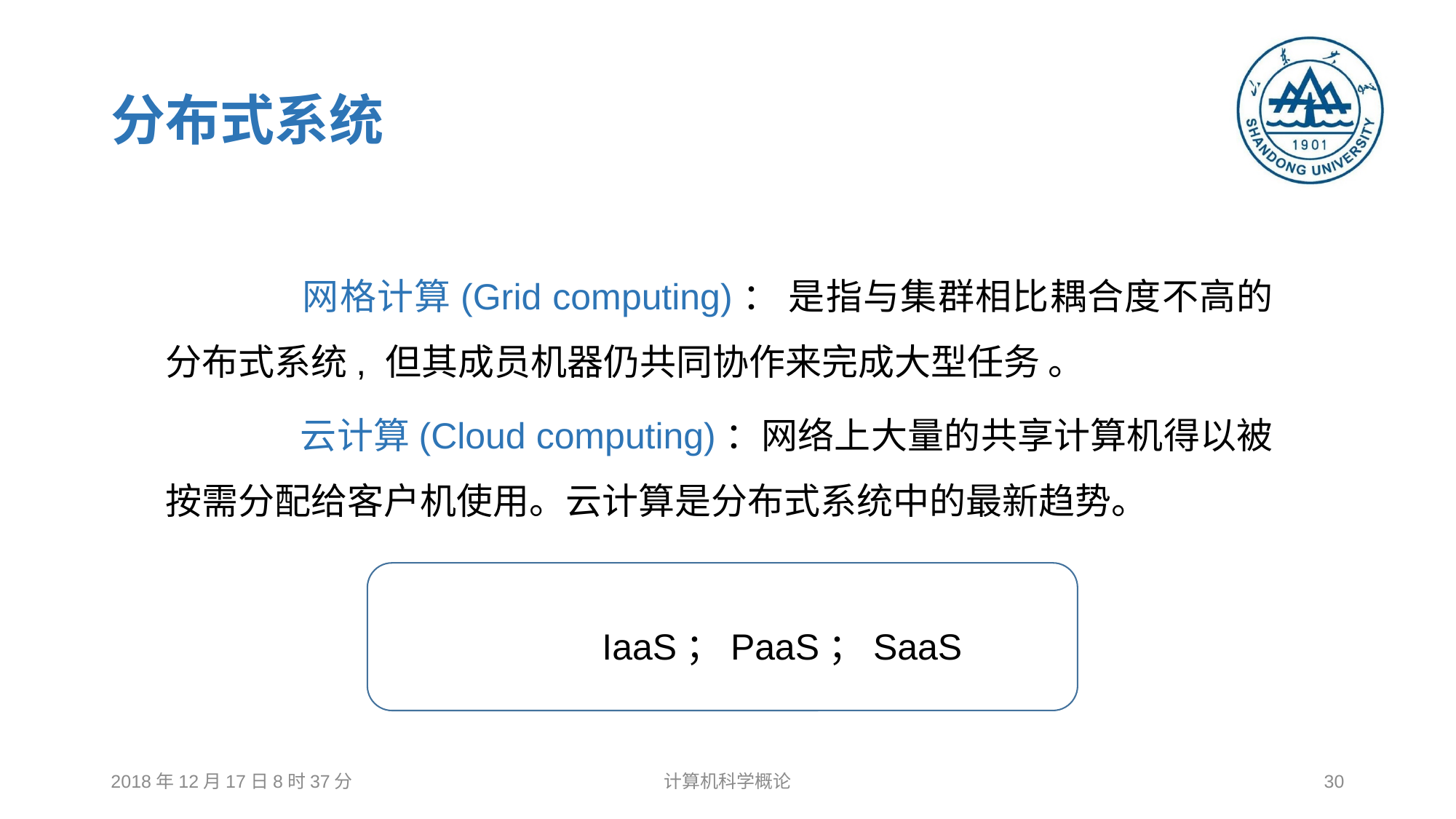

# 分布式系统
	  网格计算(Grid computing)： 是指与集群相比耦合度不高的分布式系统, 但其成员机器仍共同协作来完成大型任务 。
	  云计算(Cloud computing)：网络上大量的共享计算机得以被按需分配给客户机使用。云计算是分布式系统中的最新趋势。

				IaaS；PaaS；SaaS

2018年12月17日8时37分
计算机科学概论
30